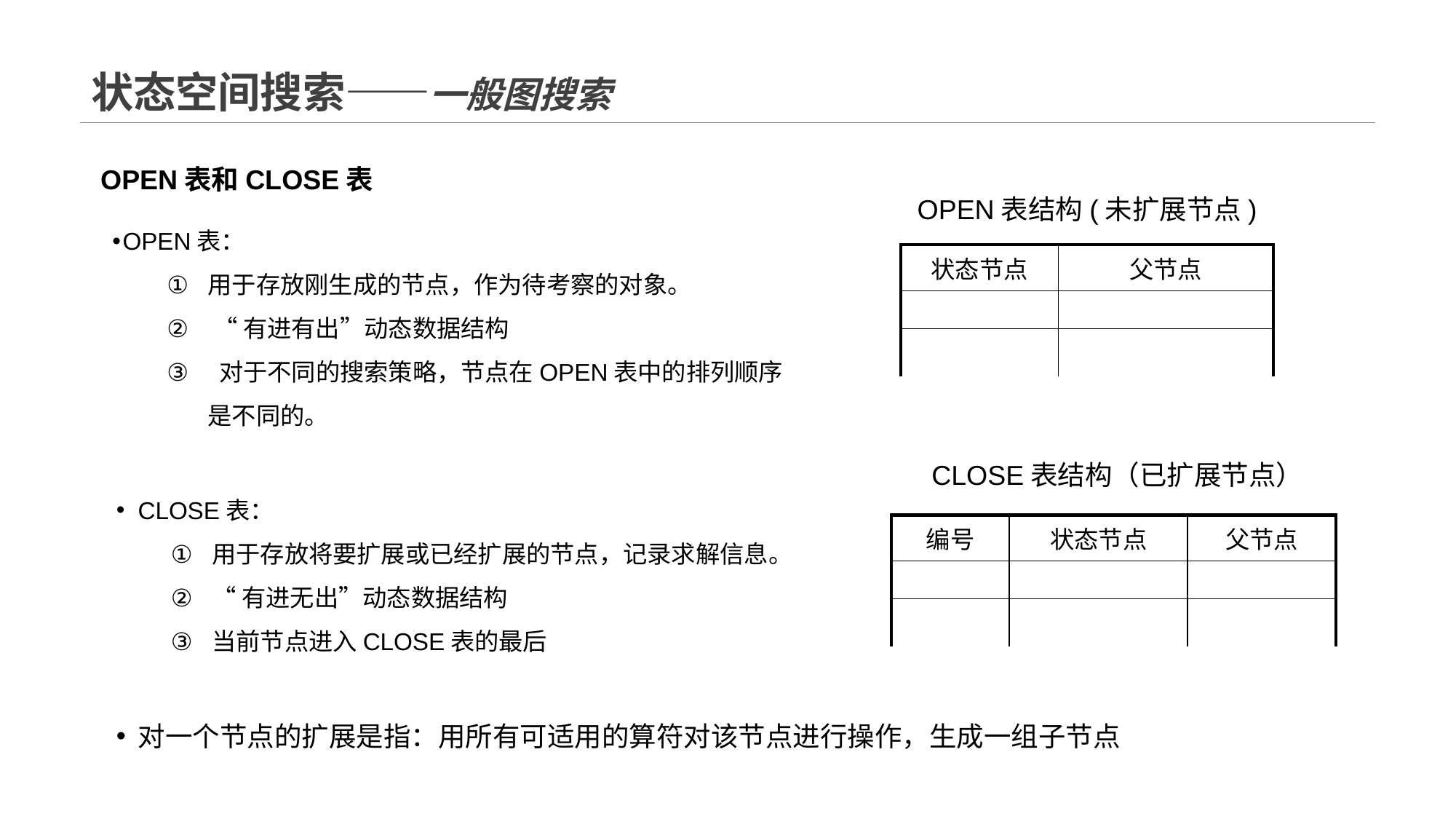

# 状态空间搜索——一般图搜索
        OPEN表和CLOSE表

OPEN表结构(未扩展节点)
OPEN表：
用于存放刚生成的节点，作为待考察的对象。
 “有进有出”动态数据结构
 对于不同的搜索策略，节点在OPEN表中的排列顺序是不同的。
| 状态节点 | 父节点 |
| --- | --- |
|  |  |
|  |  |
 CLOSE表结构（已扩展节点）
CLOSE表：
用于存放将要扩展或已经扩展的节点，记录求解信息。
“有进无出”动态数据结构
当前节点进入CLOSE表的最后
| 编号 | 状态节点 | 父节点 |
| --- | --- | --- |
|  |  |  |
|  |  |  |
对一个节点的扩展是指：用所有可适用的算符对该节点进行操作，生成一组子节点